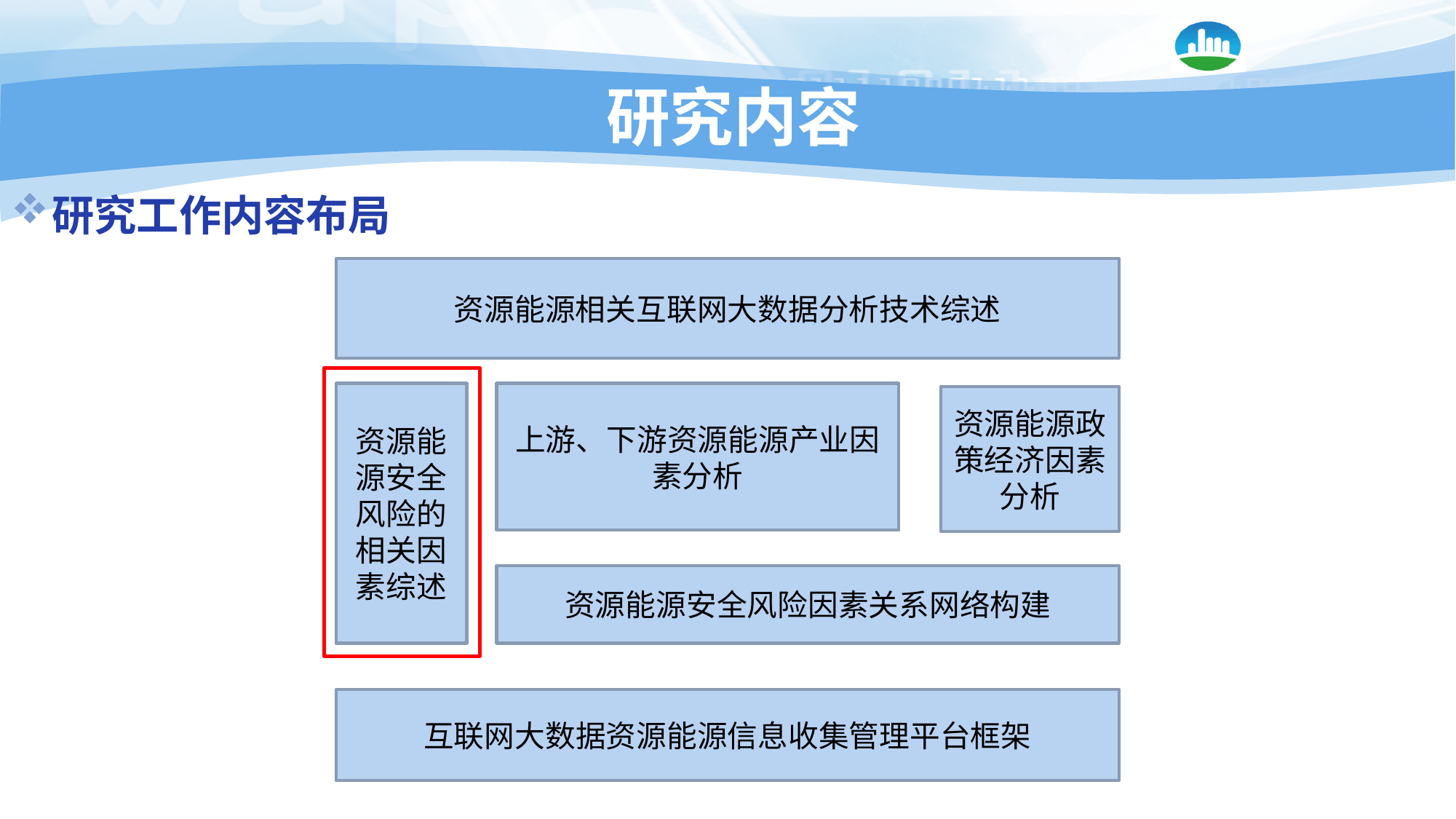

# 研究内容
研究工作内容布局
资源能源相关互联网大数据分析技术综述
资源能源安全风险的相关因素综述
上游、下游资源能源产业因素分析
资源能源政策经济因素分析
资源能源安全风险因素关系网络构建
互联网大数据资源能源信息收集管理平台框架